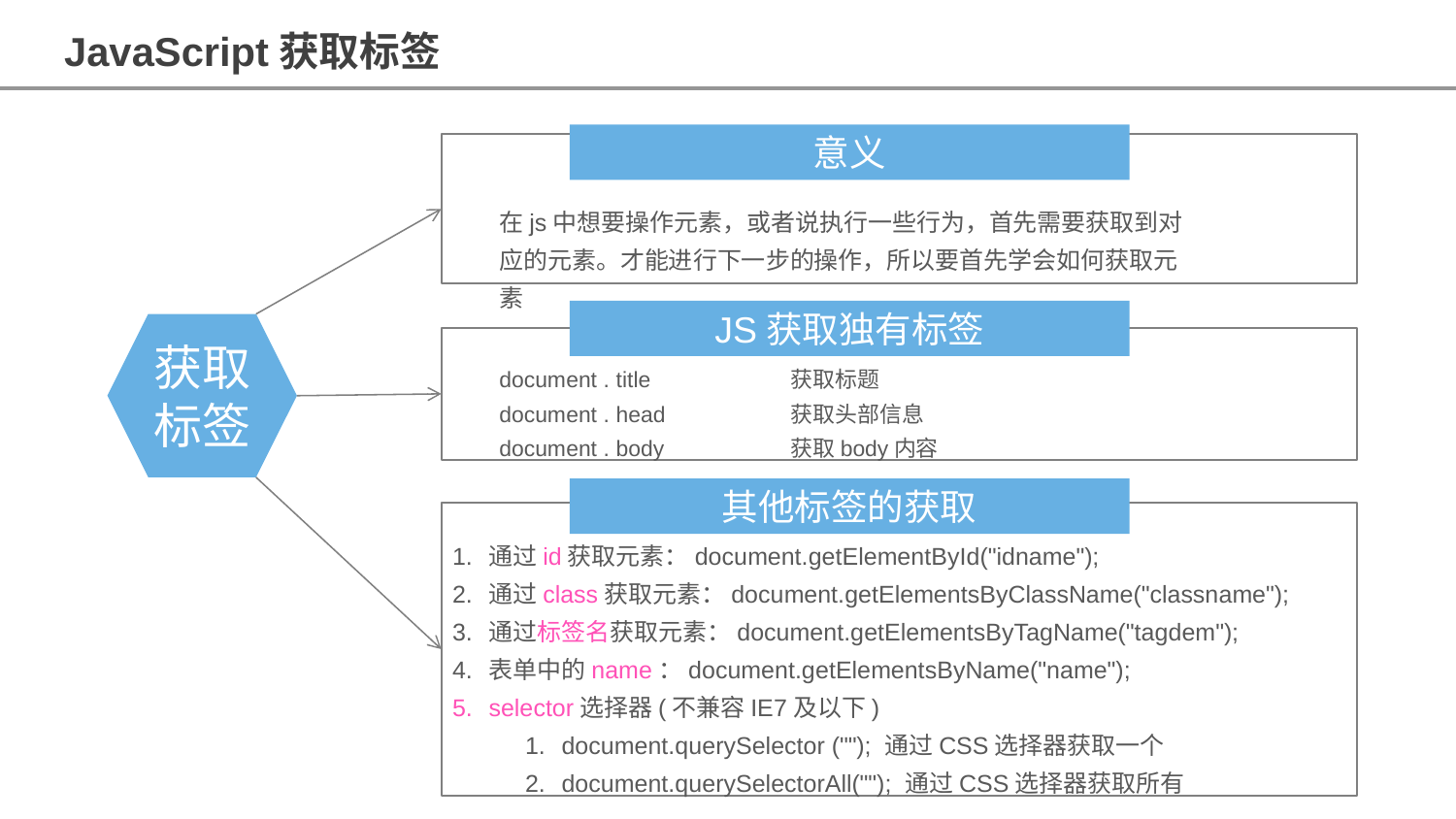

JavaScript获取标签
意义

在js中想要操作元素，或者说执行一些行为，首先需要获取到对应的元素。才能进行下一步的操作，所以要首先学会如何获取元素
JS获取独有标签
获取标签

document . title	获取标题
document . head	获取头部信息
document . body	获取body内容
其他标签的获取

通过id获取元素：document.getElementById("idname");
通过class获取元素：document.getElementsByClassName("classname");
通过标签名获取元素：document.getElementsByTagName("tagdem");
表单中的name：document.getElementsByName("name");
selector选择器(不兼容IE7及以下)
document.querySelector (""); 通过CSS选择器获取一个
document.querySelectorAll(""); 通过CSS选择器获取所有